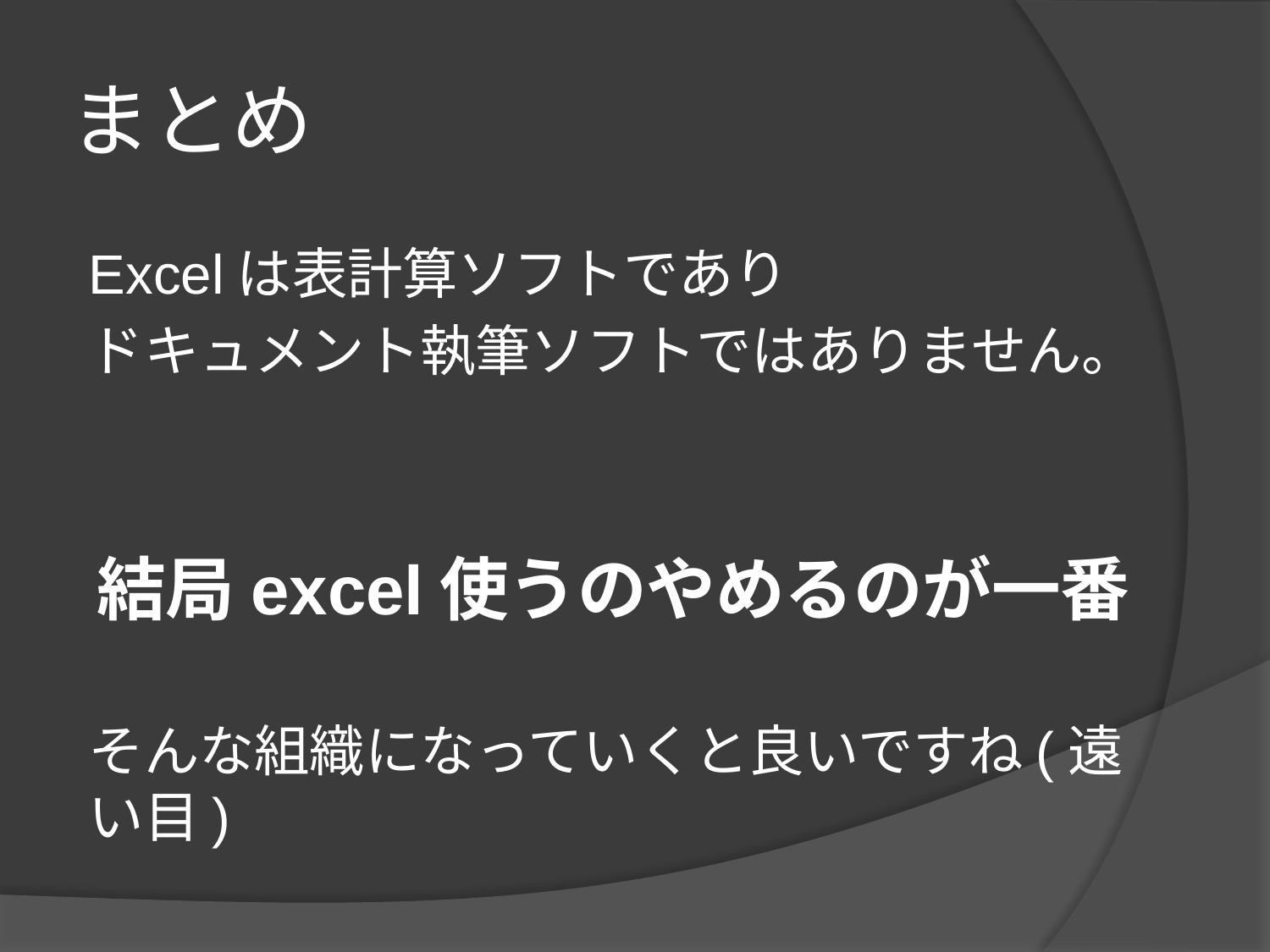

# まとめ

Excelは表計算ソフトであり
ドキュメント執筆ソフトではありません。

結局excel使うのやめるのが一番

そんな組織になっていくと良いですね(遠い目)